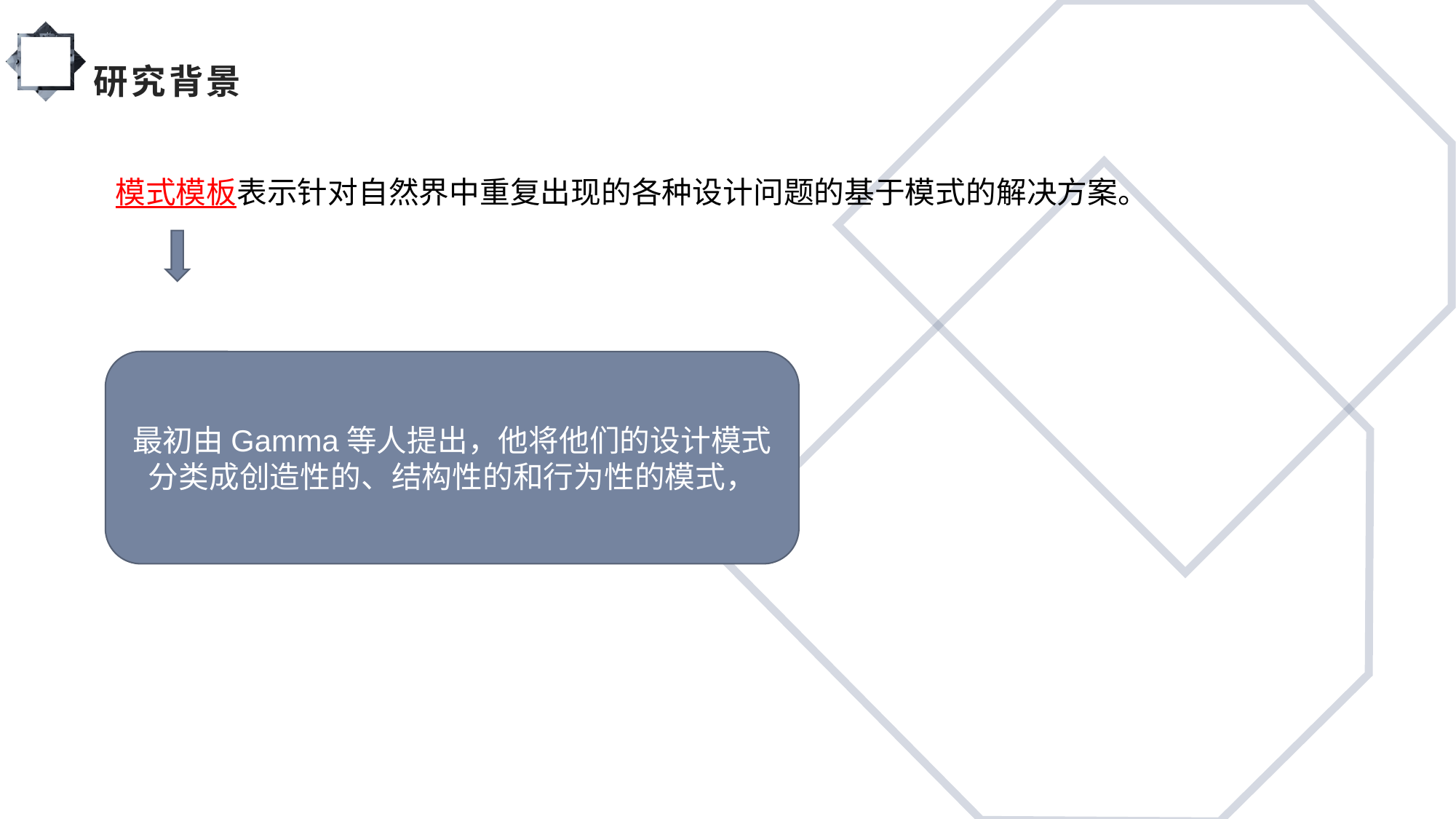

# 研究背景
模式模板表示针对自然界中重复出现的各种设计问题的基于模式的解决方案。

最初由Gamma等人提出，他将他们的设计模式分类成创造性的、结构性的和行为性的模式，